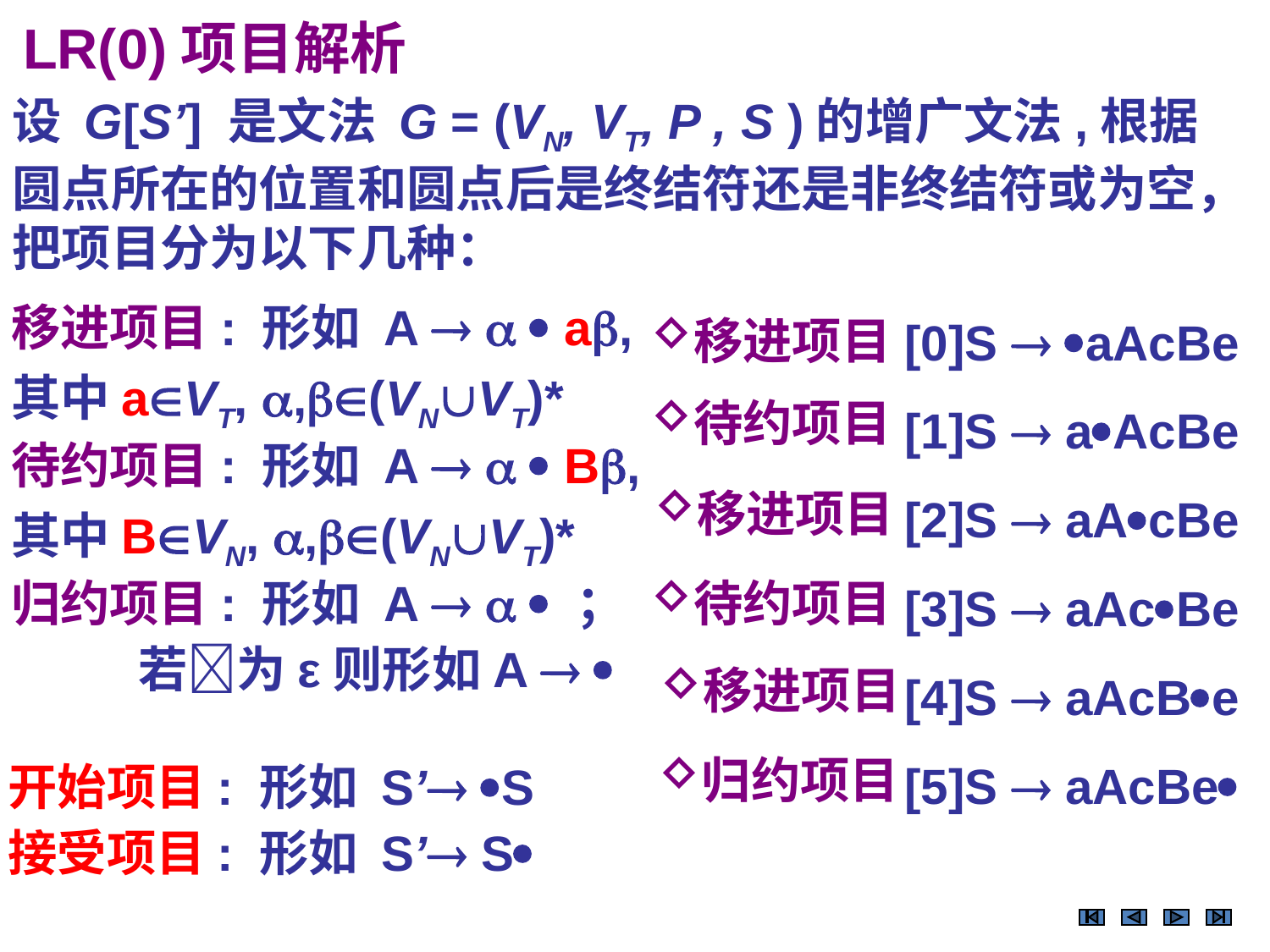

LR(0)项目解析
设 G[S’] 是文法 G = (VN, VT, P , S )的增广文法,根据圆点所在的位置和圆点后是终结符还是非终结符或为空，把项目分为以下几种：

[0]S → •aAcBe
[1]S → a•AcBe
[2]S → aA•cBe
[3]S → aAc•Be
[4]S → aAcB•e
[5]S → aAcBe•
移进项目
移进项目: 形如 A → α • aβ,
其中a∈VT, α,β∈(VN∪VT)*
待约项目: 形如 A → α • Bβ,
其中B∈VN, α,β∈(VN∪VT)*
归约项目: 形如 A → α • ；
	若α为ε则形如A → •
待约项目
移进项目
待约项目
移进项目
归约项目
开始项目: 形如 S’→ •S
接受项目: 形如 S’→ S•